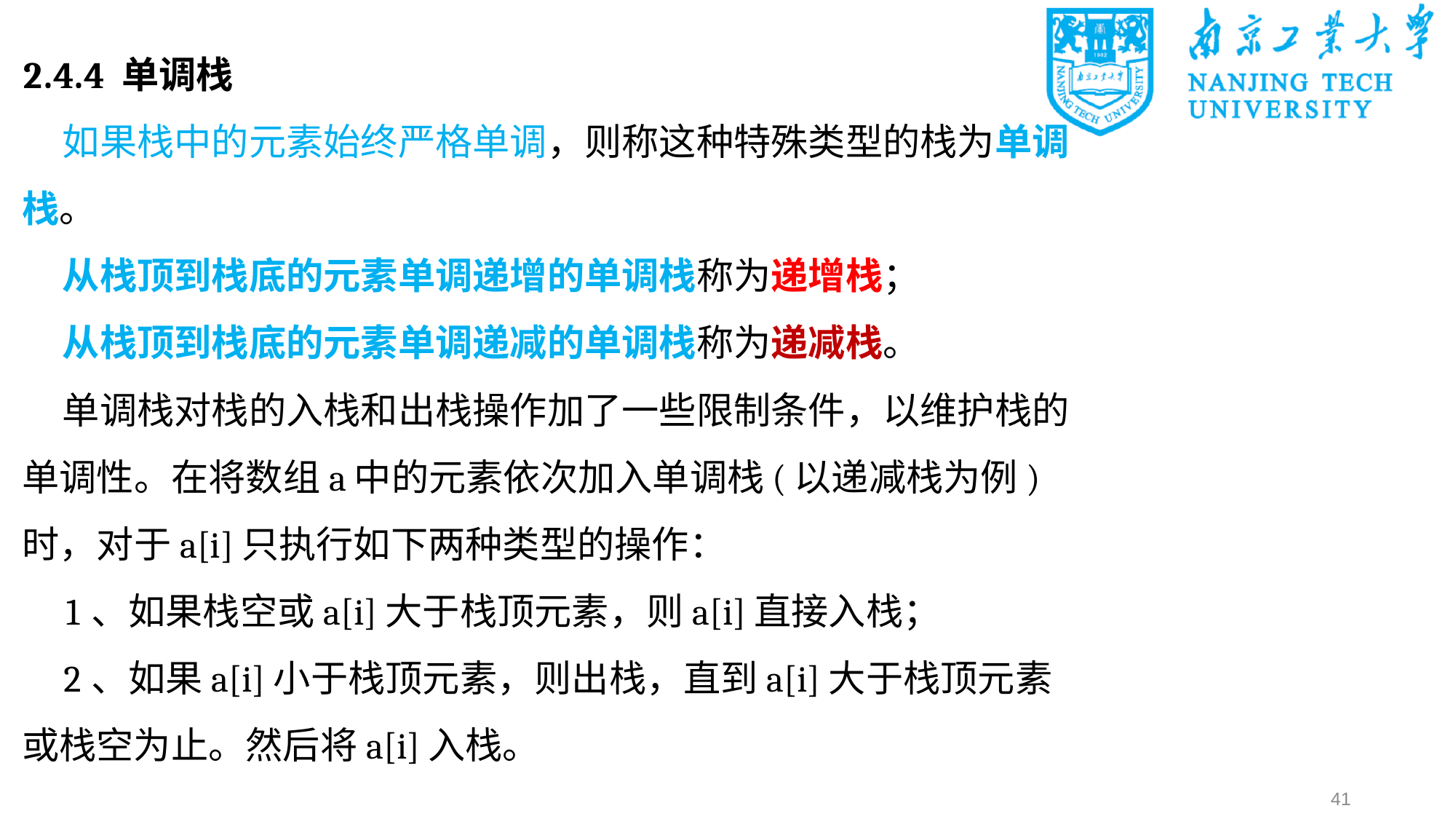

2.4.4 单调栈
如果栈中的元素始终严格单调，则称这种特殊类型的栈为单调栈。
从栈顶到栈底的元素单调递增的单调栈称为递增栈；
从栈顶到栈底的元素单调递减的单调栈称为递减栈。
单调栈对栈的入栈和出栈操作加了一些限制条件，以维护栈的单调性。在将数组a中的元素依次加入单调栈(以递减栈为例)时，对于a[i]只执行如下两种类型的操作：
1、如果栈空或a[i]大于栈顶元素，则a[i]直接入栈；
2、如果a[i]小于栈顶元素，则出栈，直到a[i]大于栈顶元素或栈空为止。然后将a[i]入栈。
41